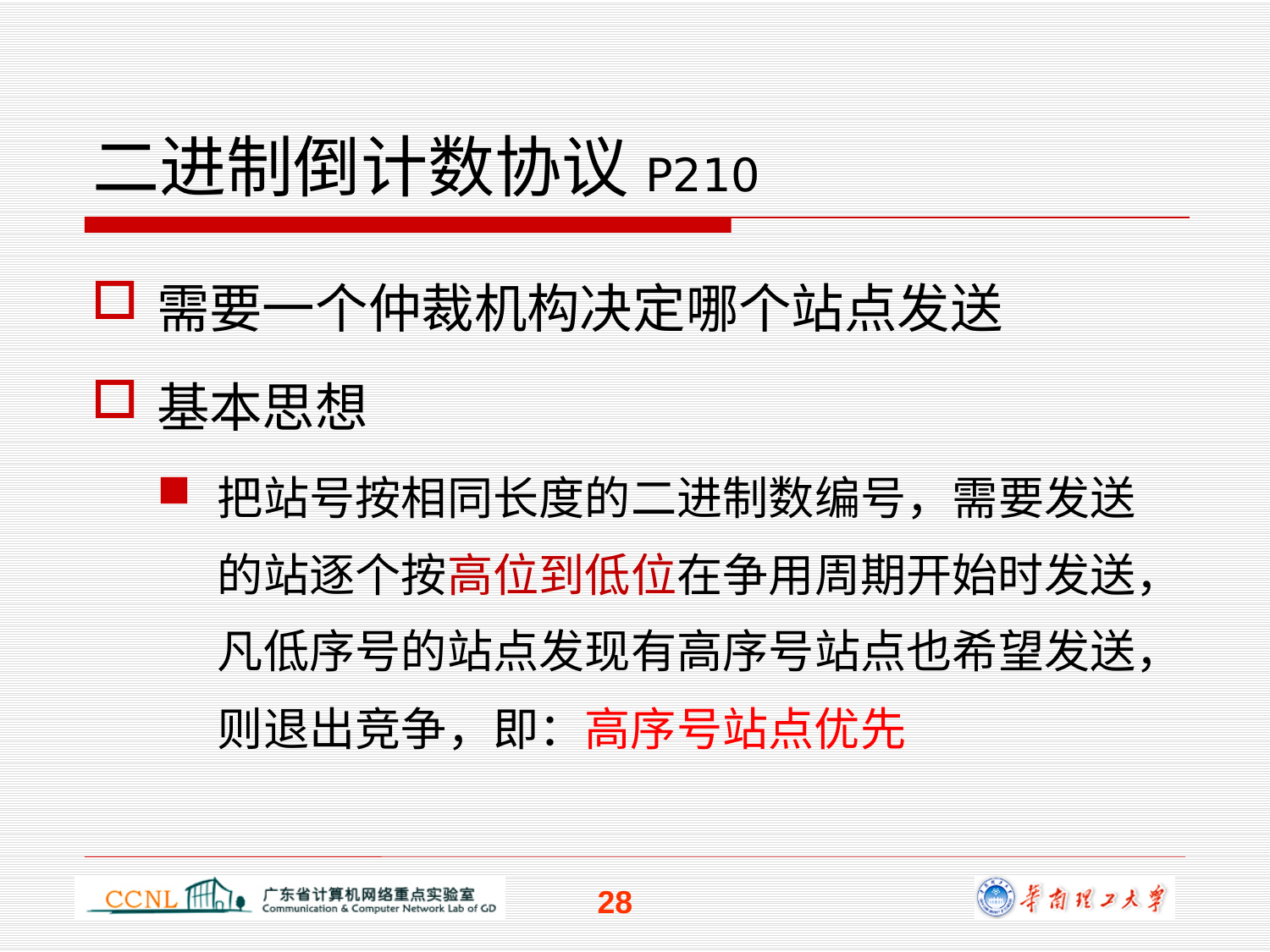

# 二进制倒计数协议P210
需要一个仲裁机构决定哪个站点发送
基本思想
把站号按相同长度的二进制数编号，需要发送的站逐个按高位到低位在争用周期开始时发送，凡低序号的站点发现有高序号站点也希望发送，则退出竞争，即：高序号站点优先